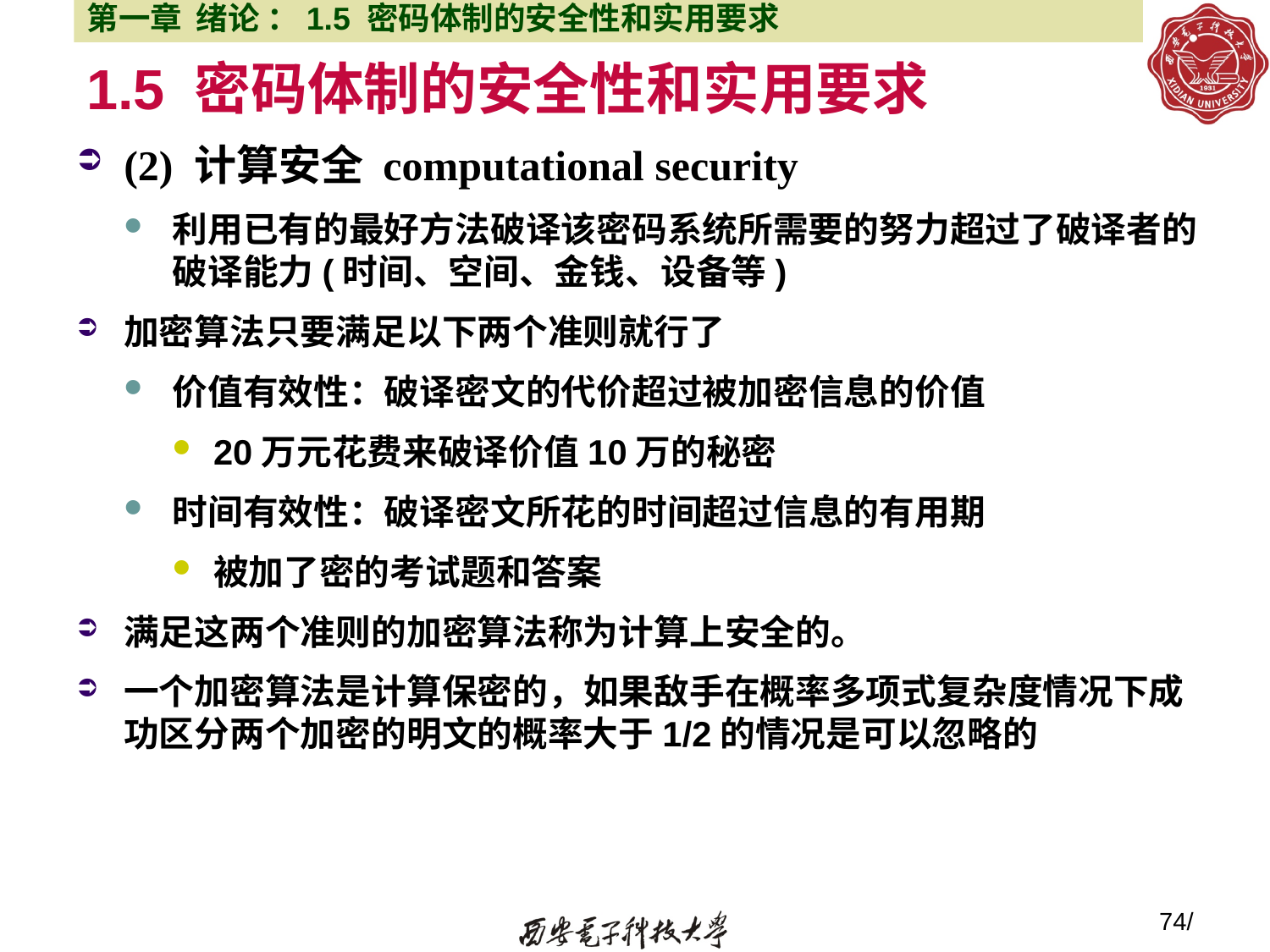

第一章  绪论 ：1.5 密码体制的安全性和实用要求
# 1.5 密码体制的安全性和实用要求
(2) 计算安全 computational security
利用已有的最好方法破译该密码系统所需要的努力超过了破译者的破译能力(时间、空间、金钱、设备等)
加密算法只要满足以下两个准则就行了
价值有效性：破译密文的代价超过被加密信息的价值
20万元花费来破译价值10万的秘密
时间有效性：破译密文所花的时间超过信息的有用期
被加了密的考试题和答案
满足这两个准则的加密算法称为计算上安全的。
一个加密算法是计算保密的，如果敌手在概率多项式复杂度情况下成功区分两个加密的明文的概率大于1/2的情况是可以忽略的
74/